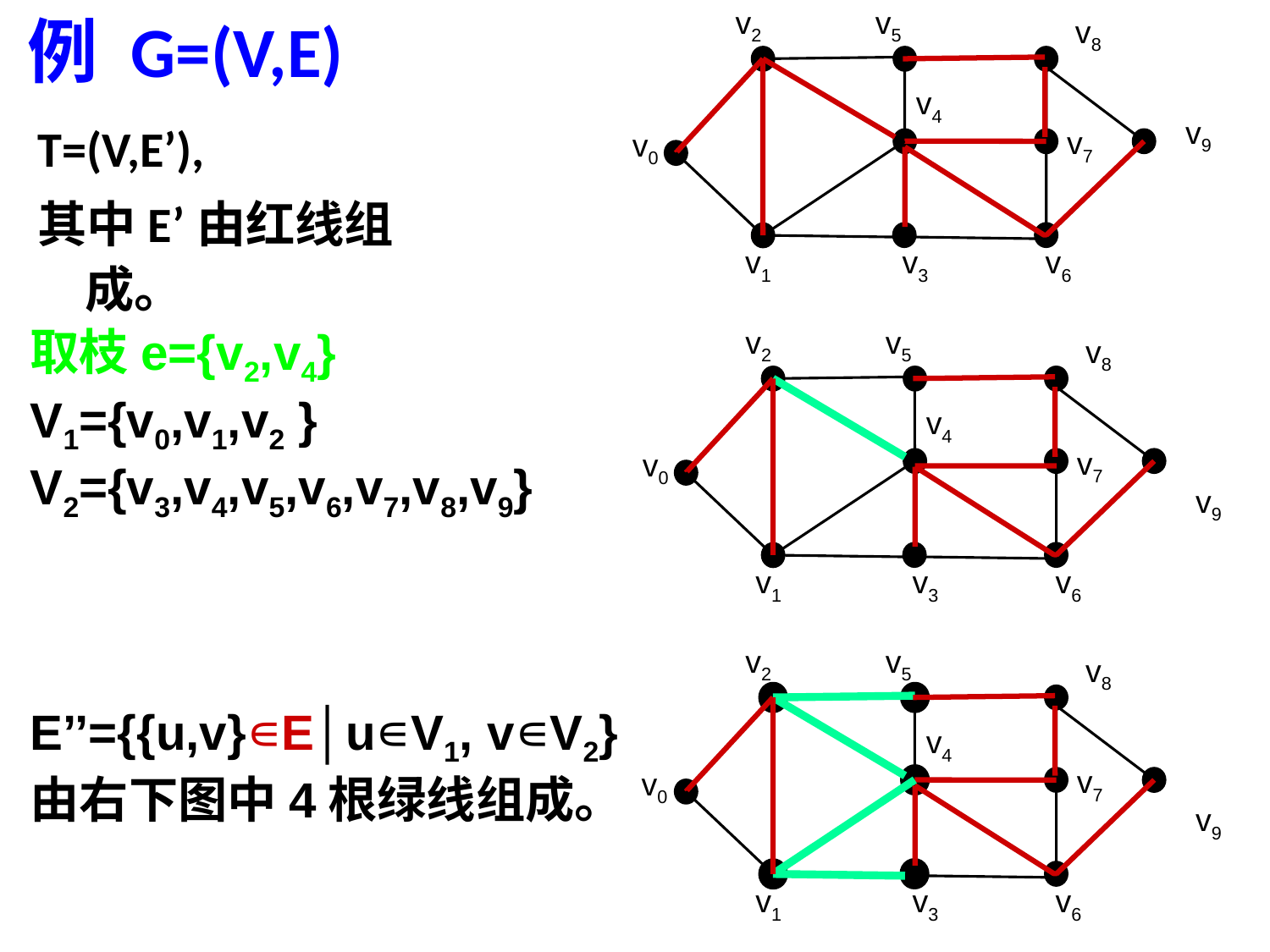

v2
v5
v8

v4
v9
v7
v0

v1
v3
v6

例 G=(V,E)
T=(V,E’),
其中E’由红线组成。
取枝e={v2,v4}
V1={v0,v1,v2 }
V2={v3,v4,v5,v6,v7,v8,v9}

E’’={{u,v}∊E│u∊V1, v∊V2}
由右下图中4根绿线组成。
v2
v5
v8

v4
v7
v0

v9

v1
v3
v6

v2
v5
v8

v4
v7
v0

v9

v1
v3
v6